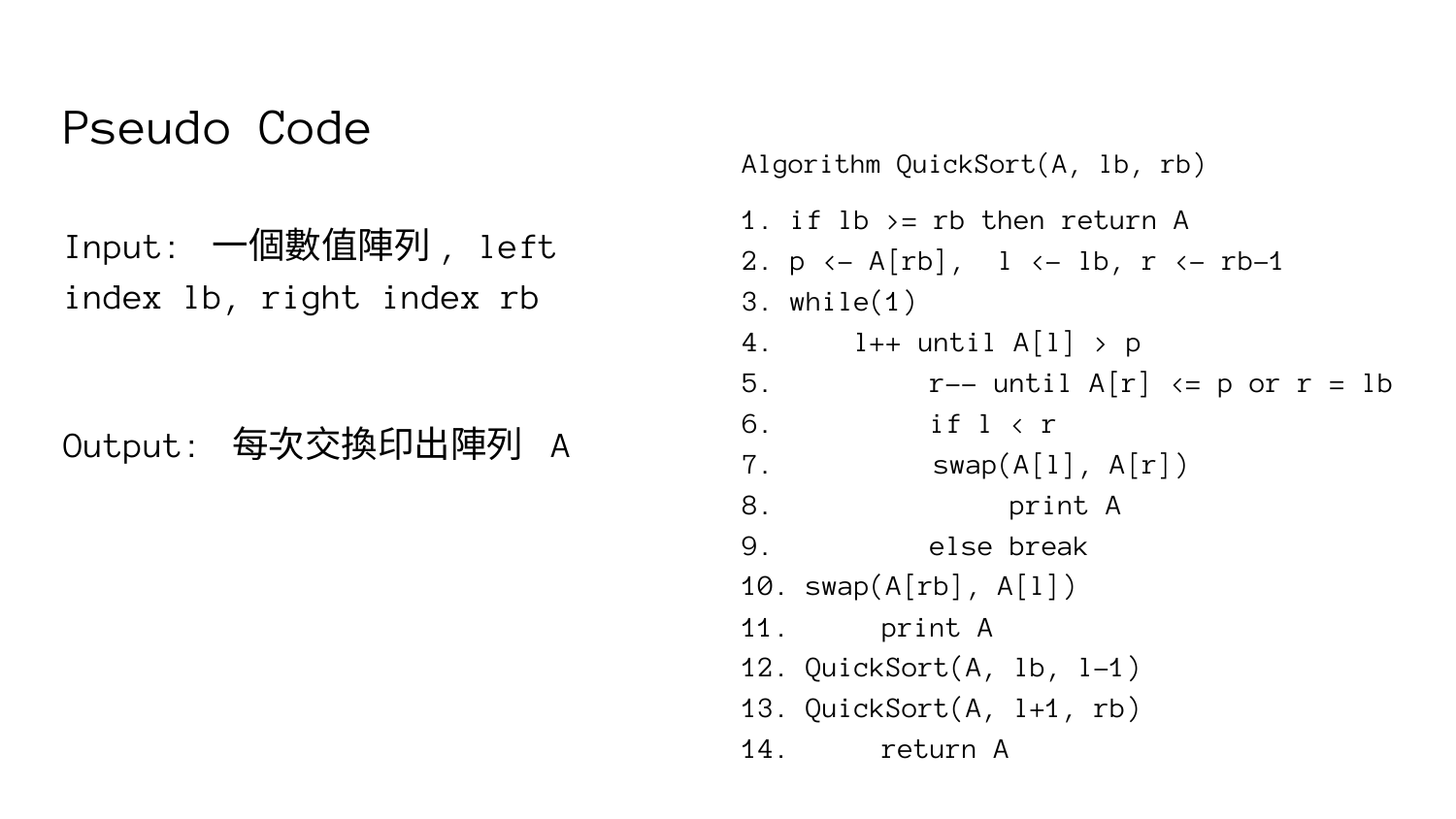

# Pseudo Code
Algorithm QuickSort(A, lb, rb)
Input: 一個數值陣列, left index lb, right index rb

Output: 每次交換印出陣列 A
1. if lb >= rb then return A
2. p <- A[rb],  l <- lb, r <- rb-1
3. while(1)
4.     l++ until A[l] > p
5.	   r-- until A[r] <= p or r = lb
6.	   if l < r
7.          swap(A[l], A[r])
8.	        print A
9.	   else break
10. swap(A[rb], A[l])
11.	print A
12. QuickSort(A, lb, l-1)
13. QuickSort(A, l+1, rb)
14.	return A